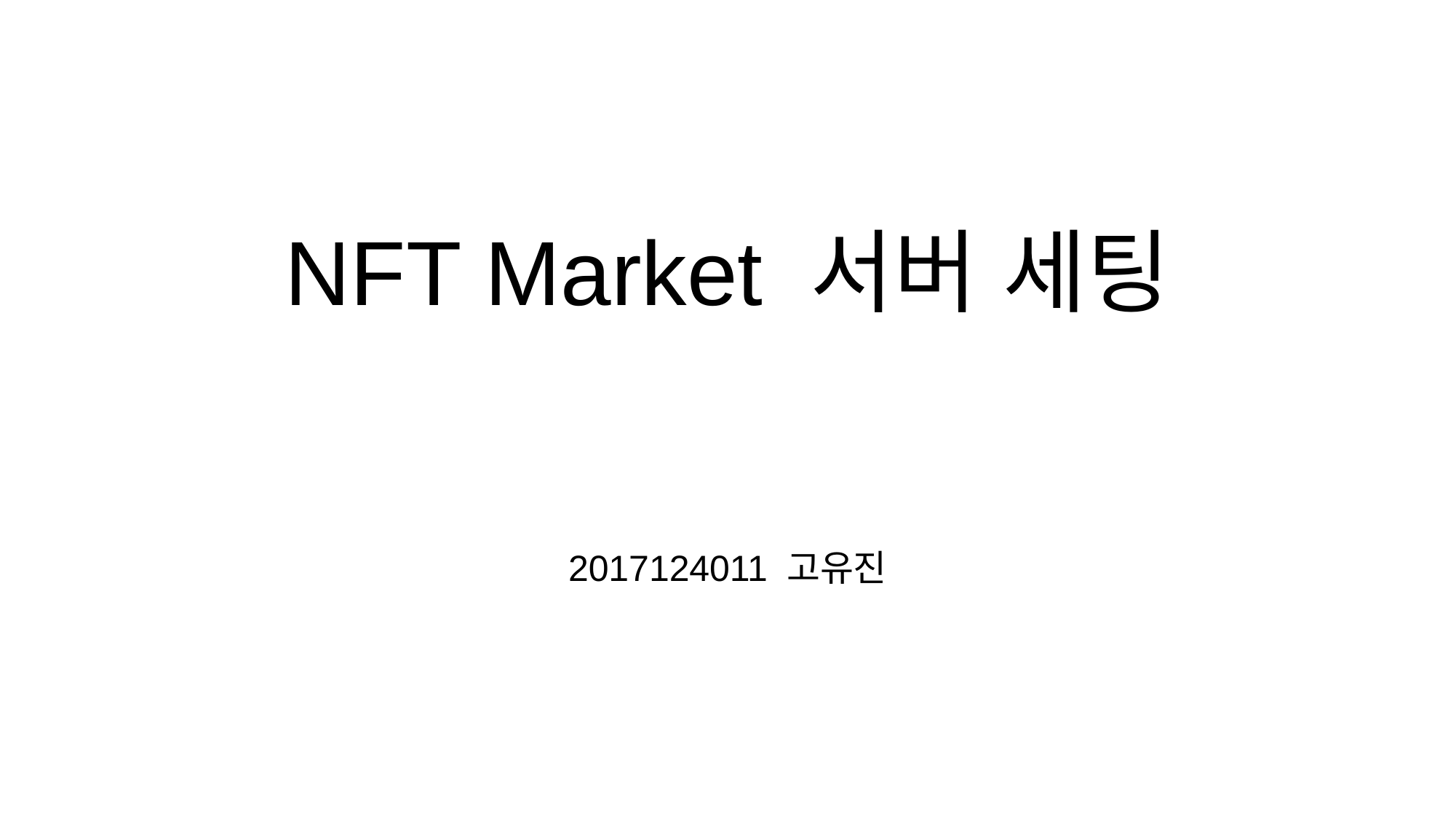

# NFT Market 서버 세팅
2017124011 고유진